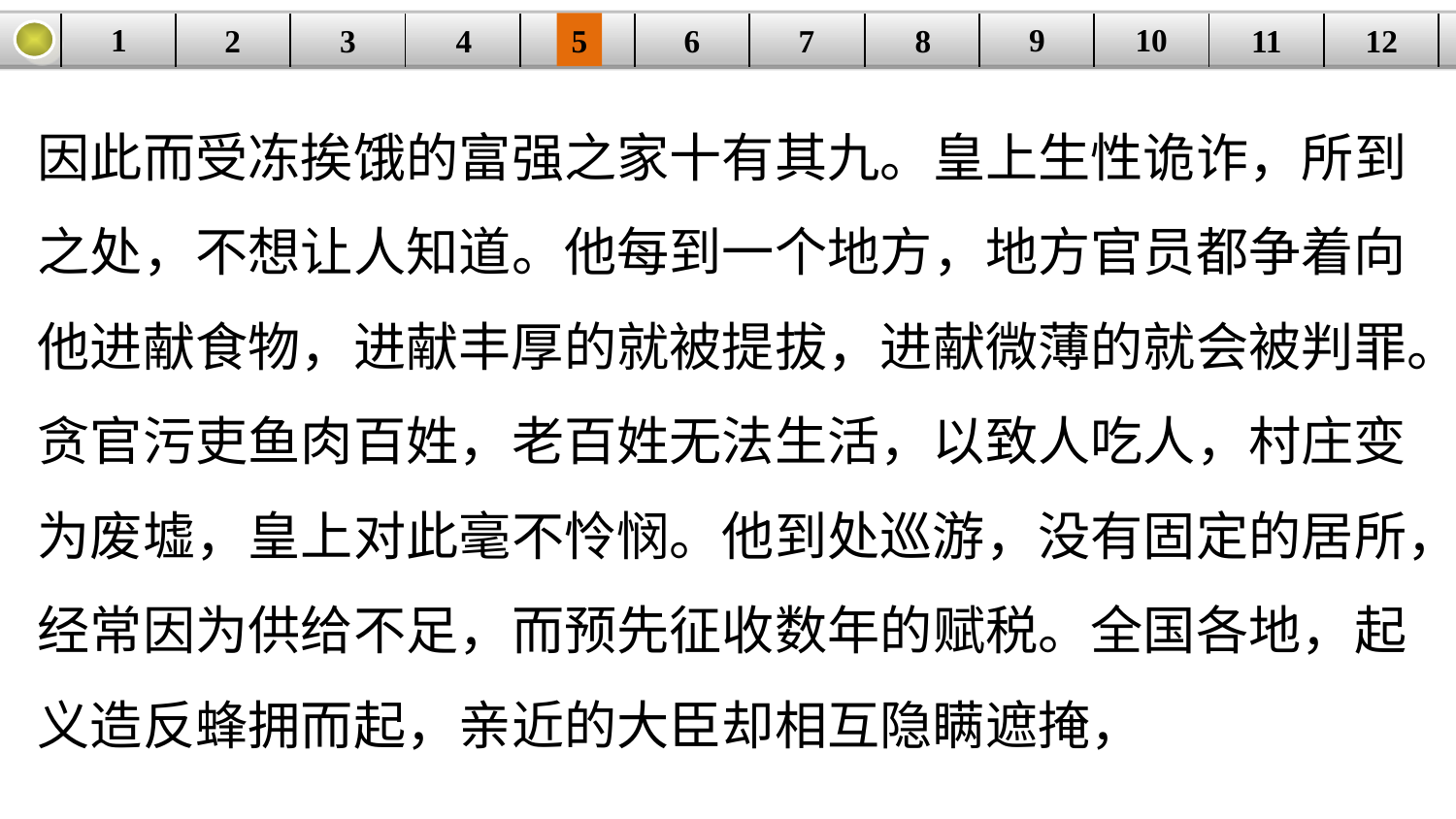

9
10
1
3
4
5
6
8
11
2
12
|  |  |  |  |  |  |  |  |  |  |  |  |
| --- | --- | --- | --- | --- | --- | --- | --- | --- | --- | --- | --- |
7

因此而受冻挨饿的富强之家十有其九。皇上生性诡诈，所到之处，不想让人知道。他每到一个地方，地方官员都争着向他进献食物，进献丰厚的就被提拔，进献微薄的就会被判罪。贪官污吏鱼肉百姓，老百姓无法生活，以致人吃人，村庄变为废墟，皇上对此毫不怜悯。他到处巡游，没有固定的居所，经常因为供给不足，而预先征收数年的赋税。全国各地，起义造反蜂拥而起，亲近的大臣却相互隐瞒遮掩，